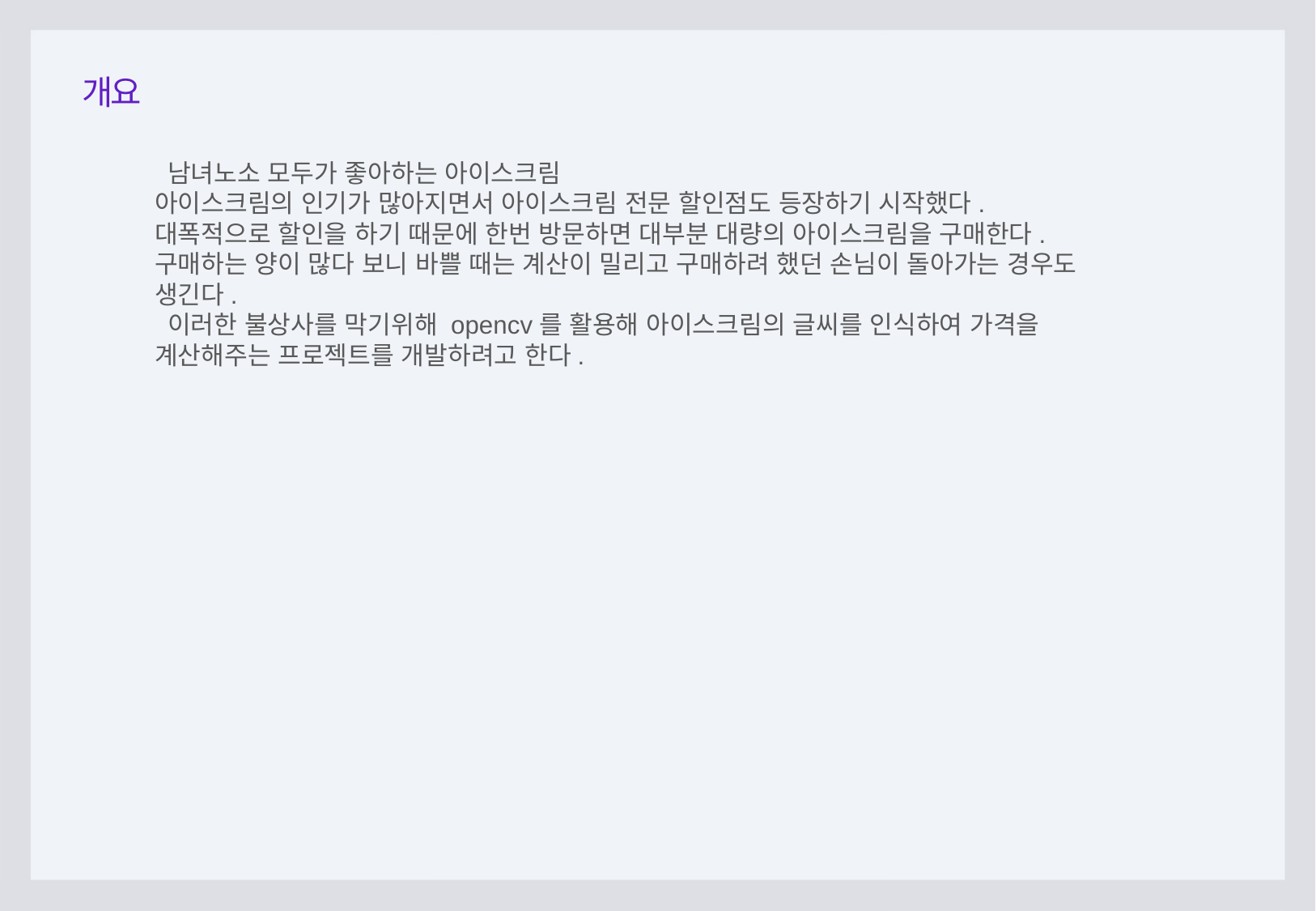

개요
 남녀노소 모두가 좋아하는 아이스크림
아이스크림의 인기가 많아지면서 아이스크림 전문 할인점도 등장하기 시작했다.
대폭적으로 할인을 하기 때문에 한번 방문하면 대부분 대량의 아이스크림을 구매한다.
구매하는 양이 많다 보니 바쁠 때는 계산이 밀리고 구매하려 했던 손님이 돌아가는 경우도 생긴다.
 이러한 불상사를 막기위해 opencv를 활용해 아이스크림의 글씨를 인식하여 가격을 계산해주는 프로젝트를 개발하려고 한다.